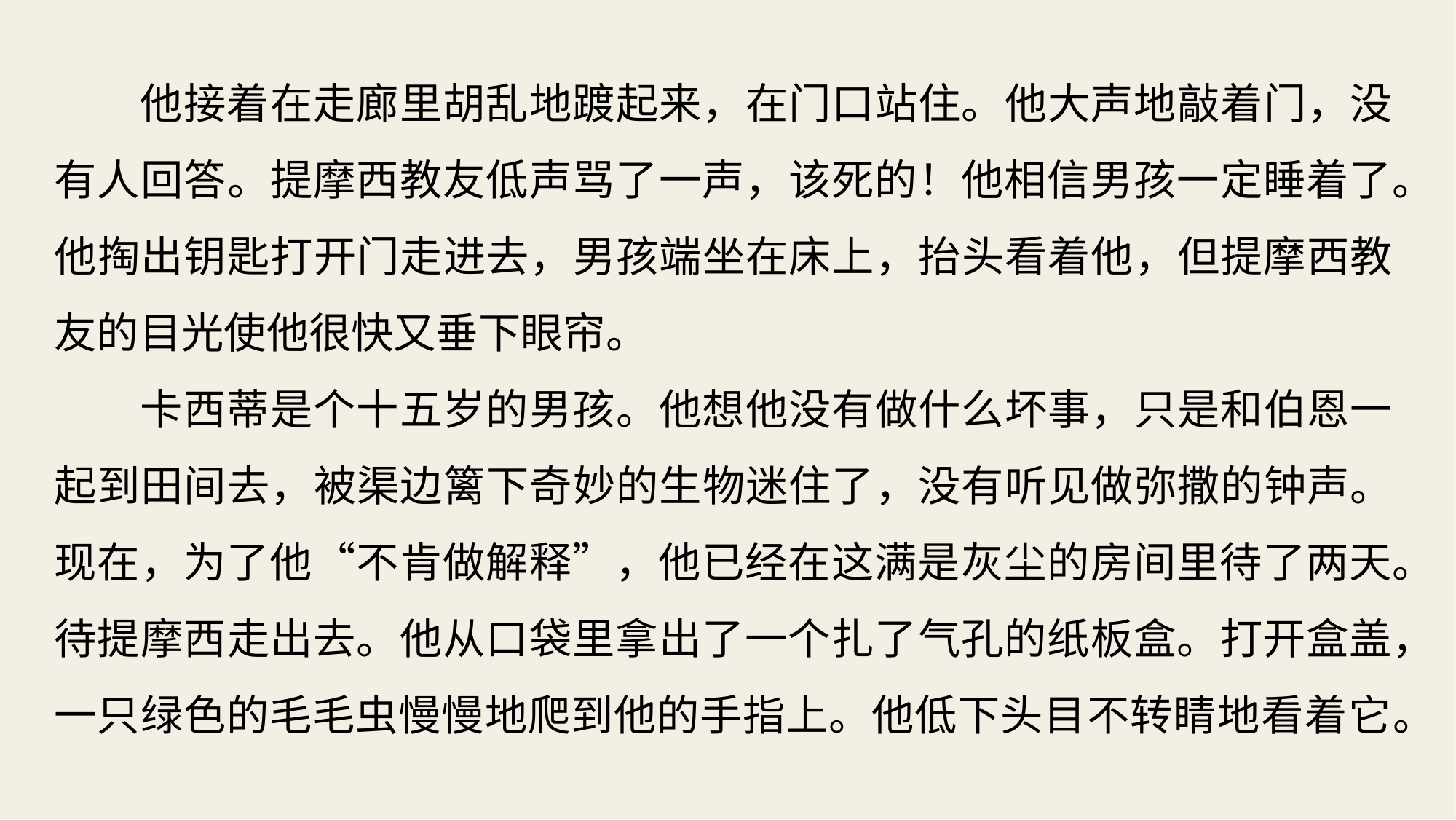

他接着在走廊里胡乱地踱起来，在门口站住。他大声地敲着门，没有人回答。提摩西教友低声骂了一声，该死的！他相信男孩一定睡着了。他掏出钥匙打开门走进去，男孩端坐在床上，抬头看着他，但提摩西教友的目光使他很快又垂下眼帘。
卡西蒂是个十五岁的男孩。他想他没有做什么坏事，只是和伯恩一起到田间去，被渠边篱下奇妙的生物迷住了，没有听见做弥撒的钟声。现在，为了他“不肯做解释”，他已经在这满是灰尘的房间里待了两天。待提摩西走出去。他从口袋里拿出了一个扎了气孔的纸板盒。打开盒盖，一只绿色的毛毛虫慢慢地爬到他的手指上。他低下头目不转睛地看着它。